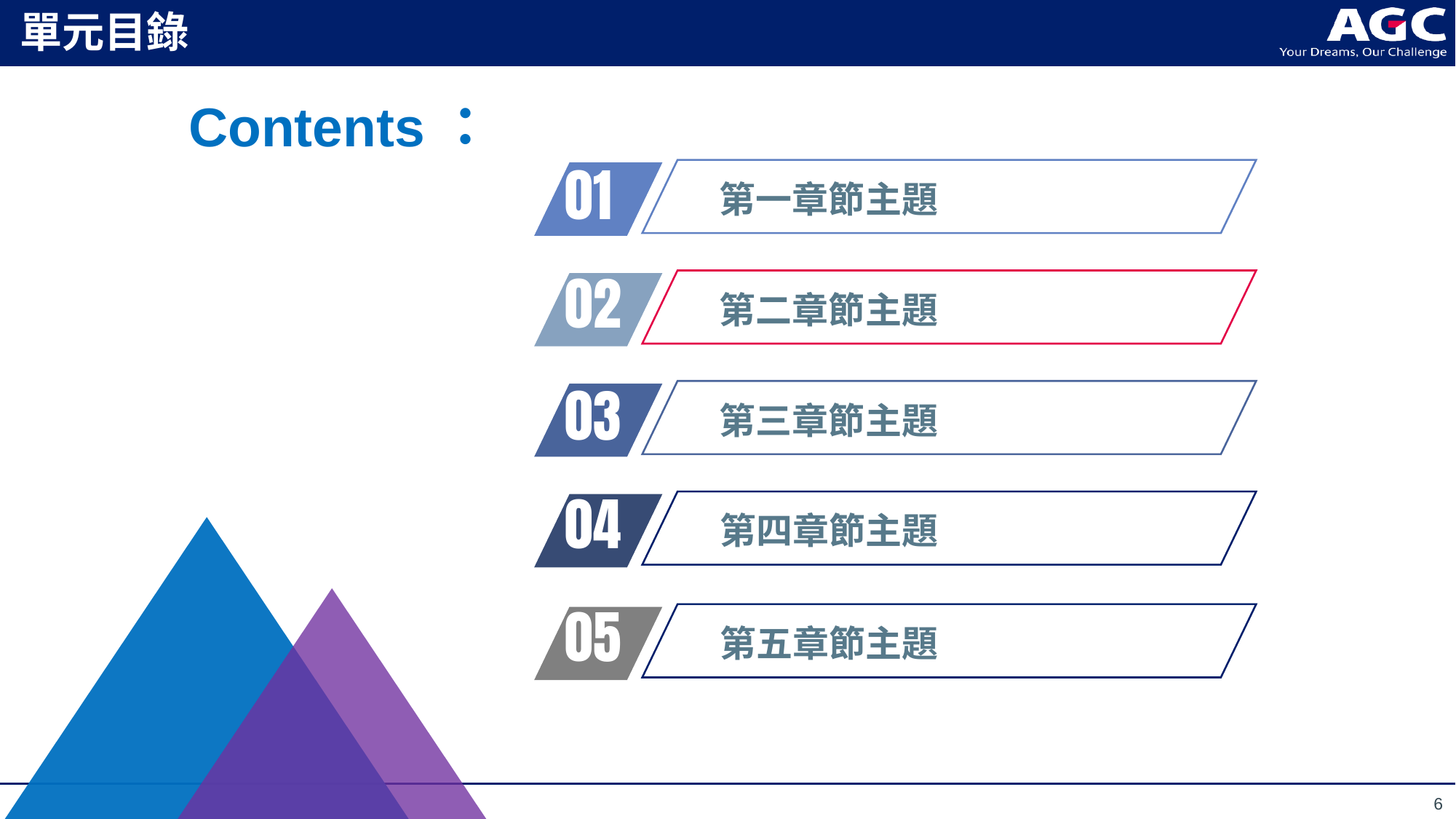

# 單元目錄
Contents：
01

第一章節主題
02

第二章節主題
03

第三章節主題
04

第四章節主題

05

第五章節主題
6